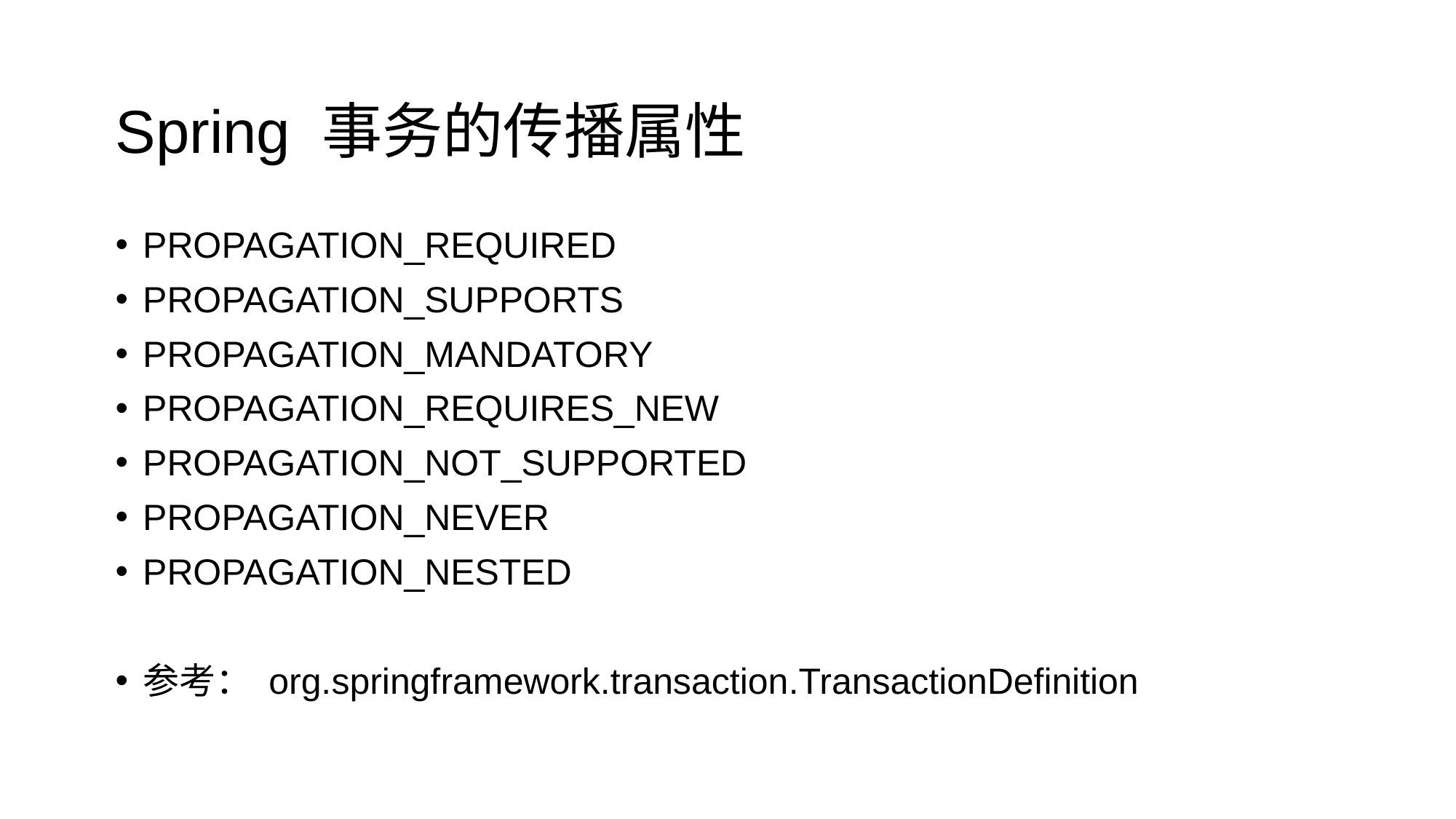

# Spring 事务的传播属性
PROPAGATION_REQUIRED
PROPAGATION_SUPPORTS
PROPAGATION_MANDATORY
PROPAGATION_REQUIRES_NEW
PROPAGATION_NOT_SUPPORTED
PROPAGATION_NEVER
PROPAGATION_NESTED

参考： org.springframework.transaction.TransactionDefinition